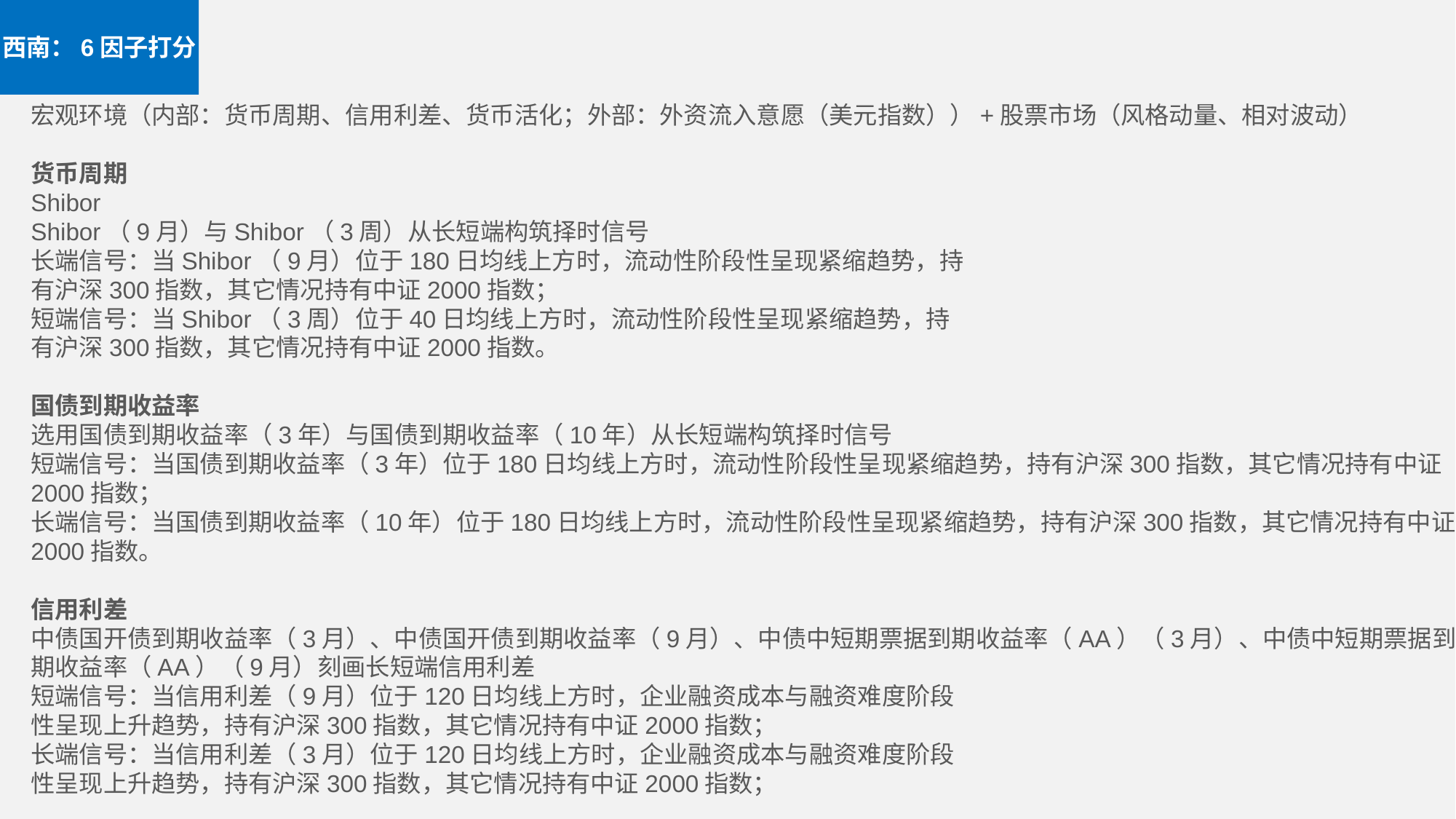

西南：6因子打分
宏观环境（内部：货币周期、信用利差、货币活化；外部：外资流入意愿（美元指数））+股票市场（风格动量、相对波动）

货币周期
Shibor
Shibor（9月）与Shibor（3周）从长短端构筑择时信号
长端信号：当Shibor（9月）位于180日均线上方时，流动性阶段性呈现紧缩趋势，持
有沪深300指数，其它情况持有中证2000指数；
短端信号：当Shibor（3周）位于40日均线上方时，流动性阶段性呈现紧缩趋势，持
有沪深300指数，其它情况持有中证2000指数。

国债到期收益率
选用国债到期收益率（3年）与国债到期收益率（10年）从长短端构筑择时信号
短端信号：当国债到期收益率（3年）位于180日均线上方时，流动性阶段性呈现紧缩趋势，持有沪深300指数，其它情况持有中证2000指数；
长端信号：当国债到期收益率（10年）位于180日均线上方时，流动性阶段性呈现紧缩趋势，持有沪深300指数，其它情况持有中证2000指数。

信用利差
中债国开债到期收益率（3月）、中债国开债到期收益率（9月）、中债中短期票据到期收益率（AA）（3月）、中债中短期票据到期收益率（AA）（9月）刻画长短端信用利差
短端信号：当信用利差（9月）位于120日均线上方时，企业融资成本与融资难度阶段
性呈现上升趋势，持有沪深300指数，其它情况持有中证2000指数；
长端信号：当信用利差（3月）位于120日均线上方时，企业融资成本与融资难度阶段
性呈现上升趋势，持有沪深300指数，其它情况持有中证2000指数；